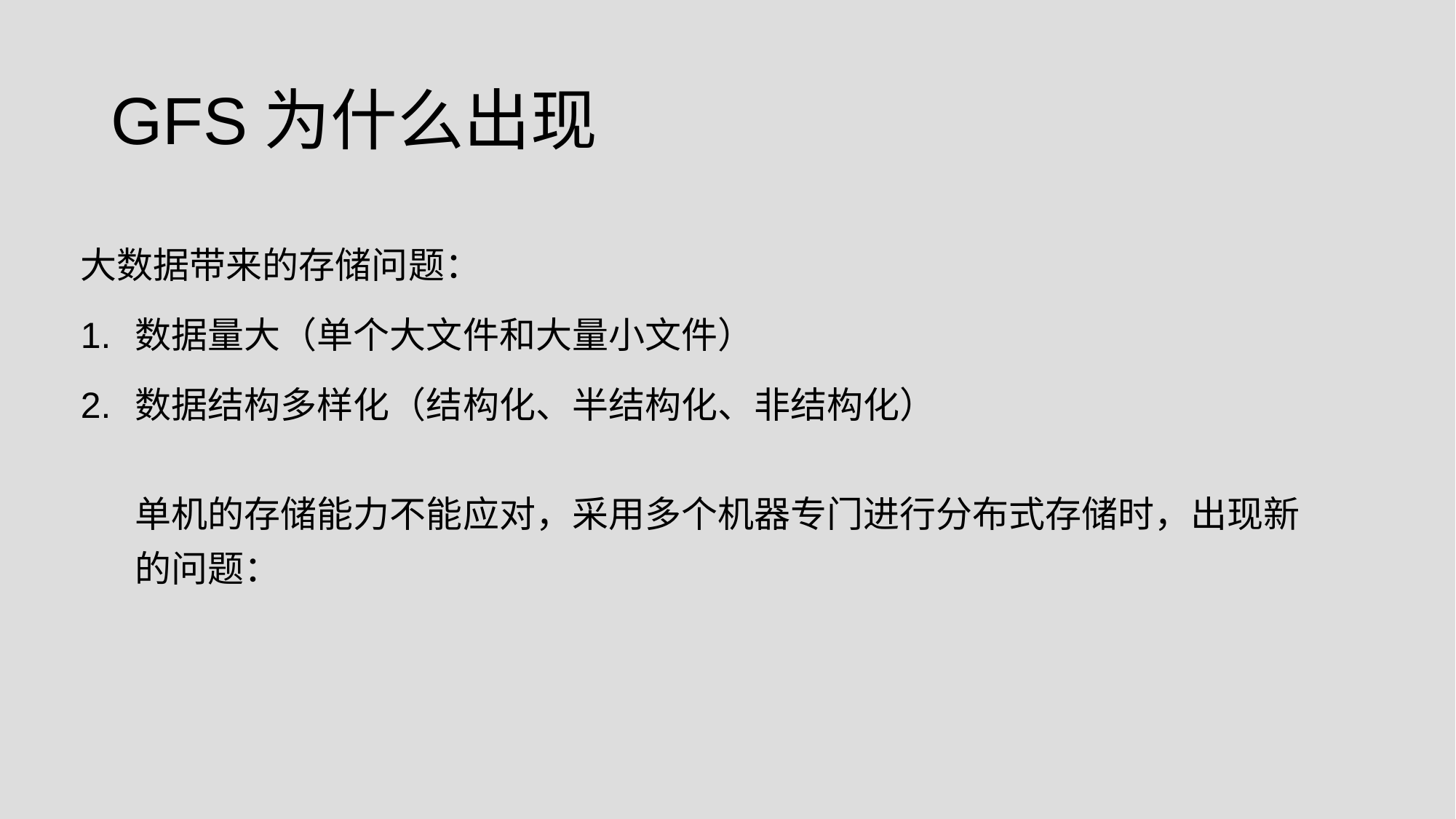

# GFS为什么出现
大数据带来的存储问题：
数据量大（单个大文件和大量小文件）
数据结构多样化（结构化、半结构化、非结构化）
单机的存储能力不能应对，采用多个机器专门进行分布式存储时，出现新的问题：